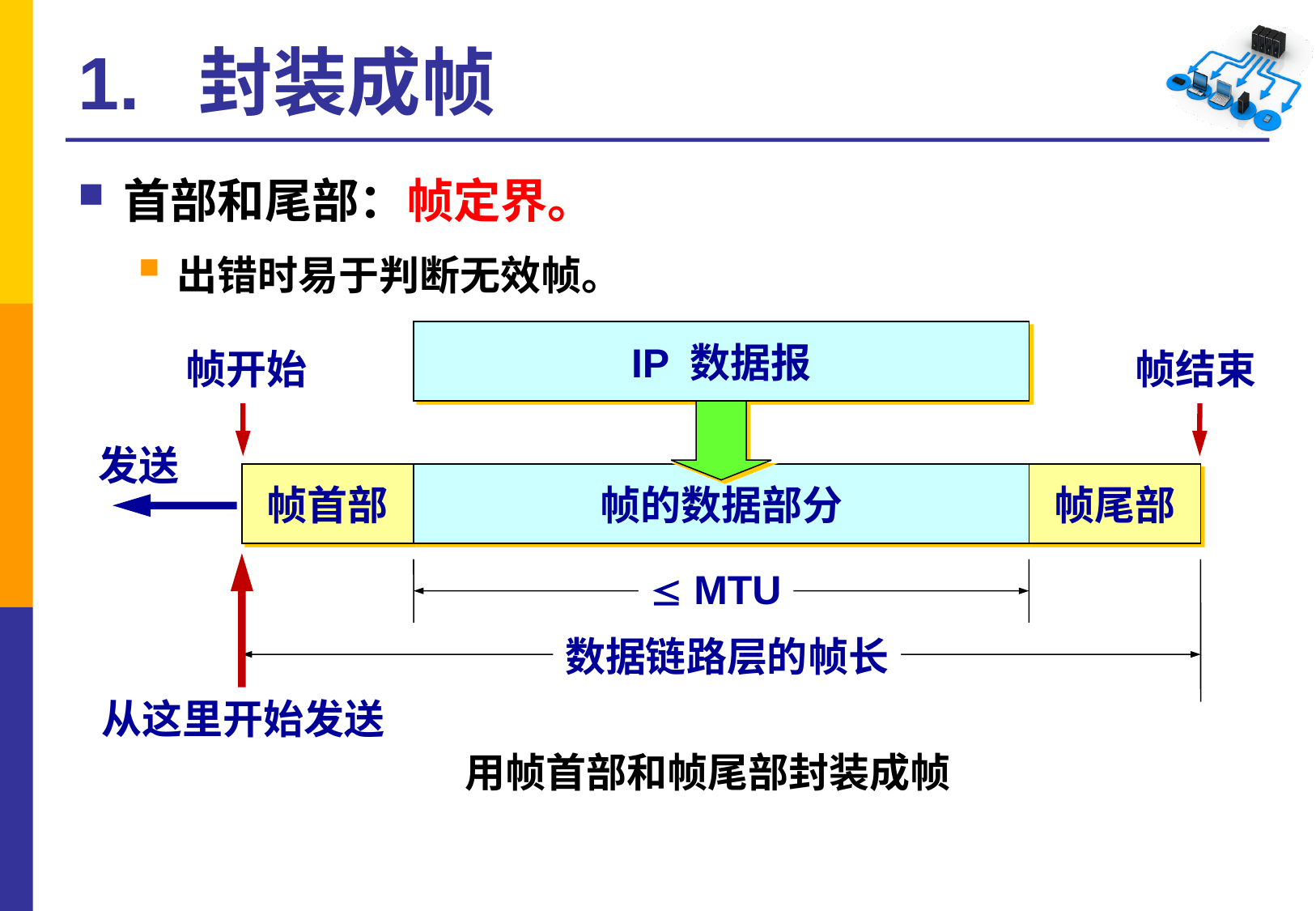

# 1.  封装成帧
首部和尾部：帧定界。
出错时易于判断无效帧。
IP 数据报
帧开始
帧结束

发送

帧首部
帧的数据部分
帧尾部

≤ MTU

数据链路层的帧长
课件制作人：谢希仁

从这里开始发送
用帧首部和帧尾部封装成帧